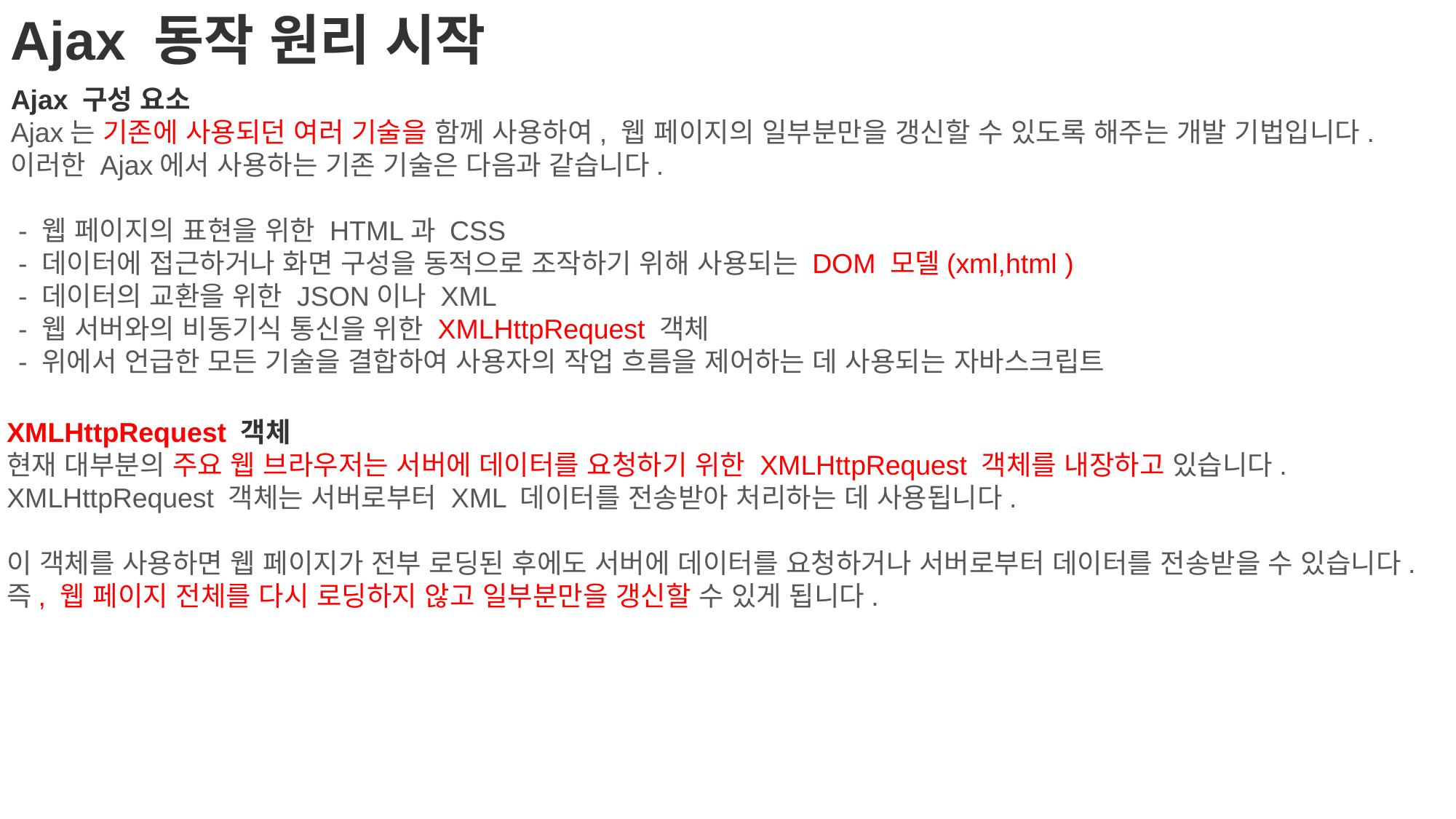

Ajax 동작 원리 시작
Ajax 구성 요소
Ajax는 기존에 사용되던 여러 기술을 함께 사용하여, 웹 페이지의 일부분만을 갱신할 수 있도록 해주는 개발 기법입니다.
이러한 Ajax에서 사용하는 기존 기술은 다음과 같습니다.

 - 웹 페이지의 표현을 위한 HTML과 CSS
 - 데이터에 접근하거나 화면 구성을 동적으로 조작하기 위해 사용되는 DOM 모델(xml,html )
 - 데이터의 교환을 위한 JSON이나 XML
 - 웹 서버와의 비동기식 통신을 위한 XMLHttpRequest 객체
 - 위에서 언급한 모든 기술을 결합하여 사용자의 작업 흐름을 제어하는 데 사용되는 자바스크립트
XMLHttpRequest 객체
현재 대부분의 주요 웹 브라우저는 서버에 데이터를 요청하기 위한 XMLHttpRequest 객체를 내장하고 있습니다.
XMLHttpRequest 객체는 서버로부터 XML 데이터를 전송받아 처리하는 데 사용됩니다.

이 객체를 사용하면 웹 페이지가 전부 로딩된 후에도 서버에 데이터를 요청하거나 서버로부터 데이터를 전송받을 수 있습니다.
즉, 웹 페이지 전체를 다시 로딩하지 않고 일부분만을 갱신할 수 있게 됩니다.